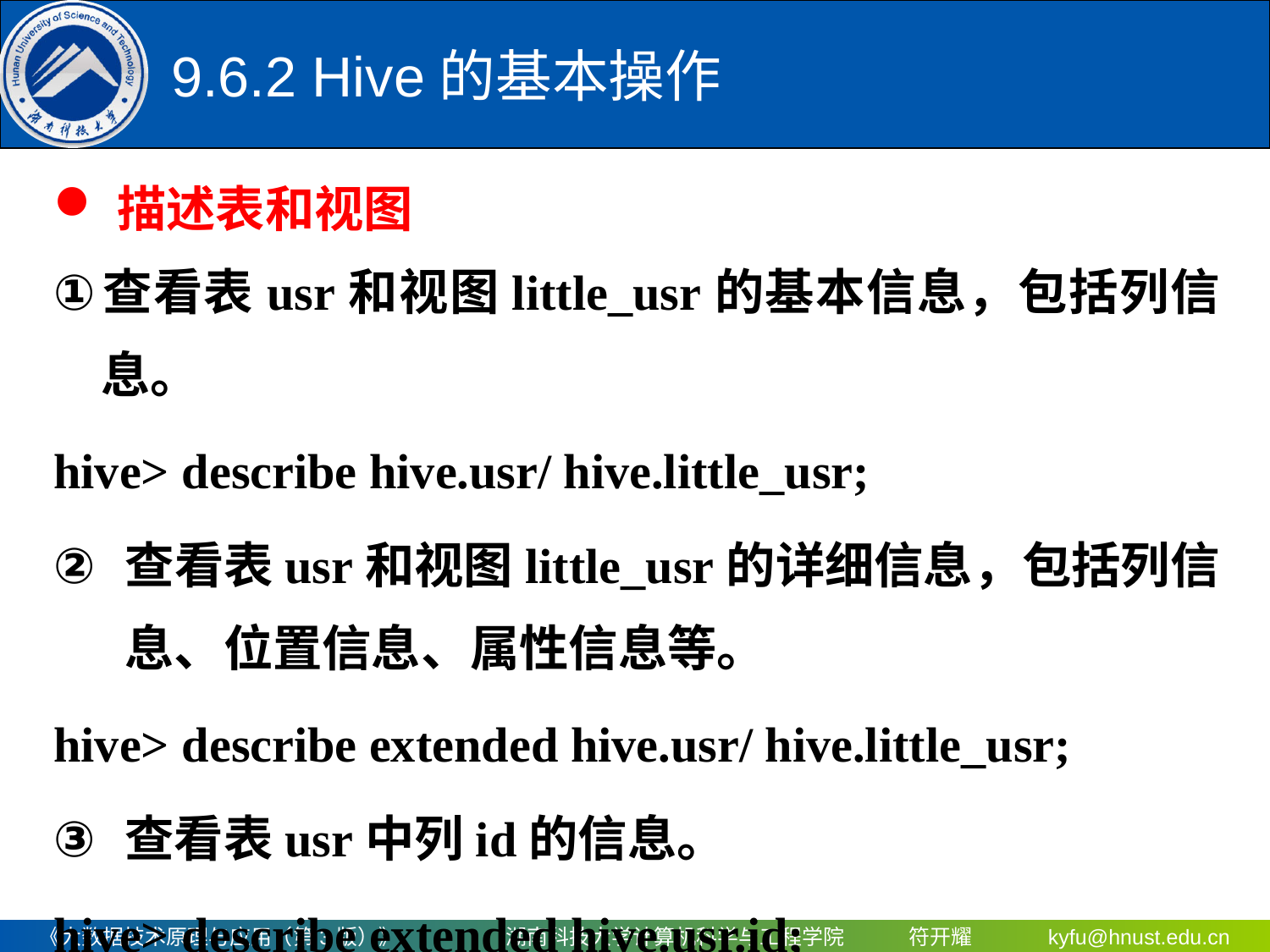

9.6.2 Hive的基本操作
描述表和视图
查看表usr和视图little_usr的基本信息，包括列信息。
hive> describe hive.usr/ hive.little_usr;
查看表usr和视图little_usr的详细信息，包括列信息、位置信息、属性信息等。
hive> describe extended hive.usr/ hive.little_usr;
查看表usr中列id的信息。
hive> describe extended hive.usr.id;